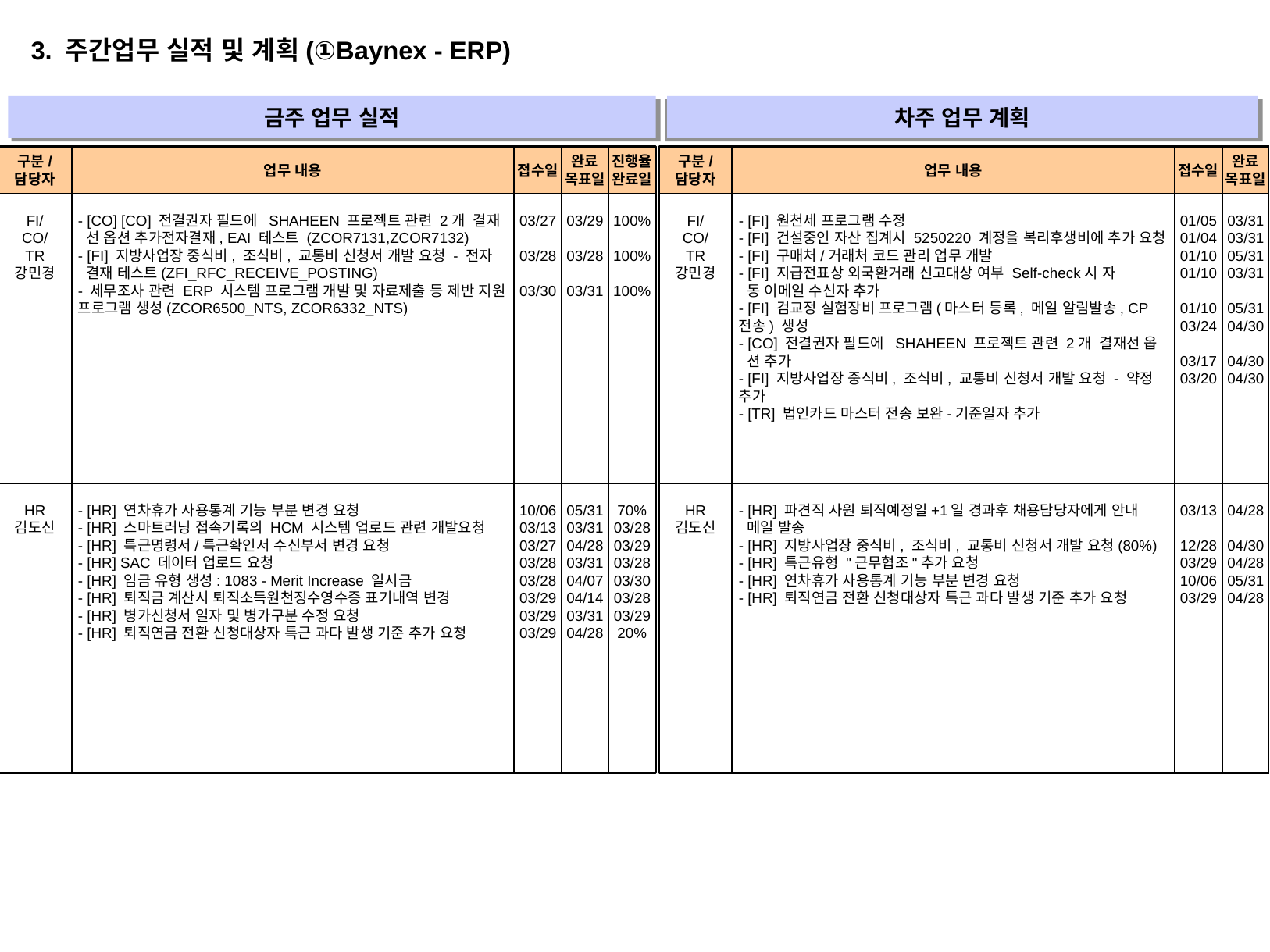

3. 주간업무 실적 및 계획(①Baynex - ERP)
금주 업무 실적
차주 업무 계획
" "
" "
구분/
담당자
업무 내용
접수일
완료
목표일
진행율
완료일
구분/
담당자
업무 내용
접수일
완료
목표일
FI/
CO/
TR
강민경

- [CO] [CO] 전결권자 필드에  SHAHEEN 프로젝트 관련 2개  결재
  선 옵션 추가전자결재, EAI 테스트 (ZCOR7131,ZCOR7132)
- [FI] 지방사업장 중식비, 조식비, 교통비 신청서 개발 요청 - 전자
  결재 테스트(ZFI_RFC_RECEIVE_POSTING)
- 세무조사 관련 ERP 시스템 프로그램 개발 및 자료제출 등 제반 지원  프로그램 생성(ZCOR6500_NTS, ZCOR6332_NTS)
03/27
03/28
03/30
03/29
03/28
03/31
100%
100%
100%
FI/
CO/
TR
강민경

- [FI] 원천세 프로그램 수정
- [FI] 건설중인 자산 집계시 5250220 계정을 복리후생비에 추가 요청
- [FI] 구매처/거래처 코드 관리 업무 개발
- [FI] 지급전표상 외국환거래 신고대상 여부 Self-check시 자
  동 이메일 수신자 추가
- [FI] 검교정 실험장비 프로그램(마스터 등록, 메일 알림발송, CP 전송) 생성
- [CO] 전결권자 필드에  SHAHEEN 프로젝트 관련 2개  결재선 옵
  션 추가
- [FI] 지방사업장 중식비, 조식비, 교통비 신청서 개발 요청 - 약정 추가
- [TR] 법인카드 마스터 전송 보완-기준일자 추가
01/05
01/04
01/10
01/10
01/10
03/24
03/17
03/20
03/31
03/31
05/31
03/31
05/31
04/30
04/30
04/30
HR
김도신

- [HR] 연차휴가 사용통계 기능 부분 변경 요청
- [HR] 스마트러닝 접속기록의 HCM 시스템 업로드 관련 개발요청
- [HR] 특근명령서/특근확인서 수신부서 변경 요청
- [HR] SAC 데이터 업로드 요청
- [HR] 임금 유형 생성: 1083 - Merit Increase 일시금
- [HR] 퇴직금 계산시 퇴직소득원천징수영수증 표기내역 변경
- [HR] 병가신청서 일자 및 병가구분 수정 요청
- [HR] 퇴직연금 전환 신청대상자 특근 과다 발생 기준 추가 요청
10/06
03/13
03/27
03/28
03/28
03/29
03/29
03/29
05/31
03/31
04/28
03/31
04/07
04/14
03/31
04/28
70%
03/28
03/29
03/28
03/30
03/28
03/29
20%
HR
김도신

- [HR] 파견직 사원 퇴직예정일+1일 경과후 채용담당자에게 안내
  메일 발송
- [HR] 지방사업장 중식비, 조식비, 교통비 신청서 개발 요청(80%)
- [HR] 특근유형 "근무협조"추가 요청
- [HR] 연차휴가 사용통계 기능 부분 변경 요청
- [HR] 퇴직연금 전환 신청대상자 특근 과다 발생 기준 추가 요청
03/13
12/28
03/29
10/06
03/29
04/28
04/30
04/28
05/31
04/28